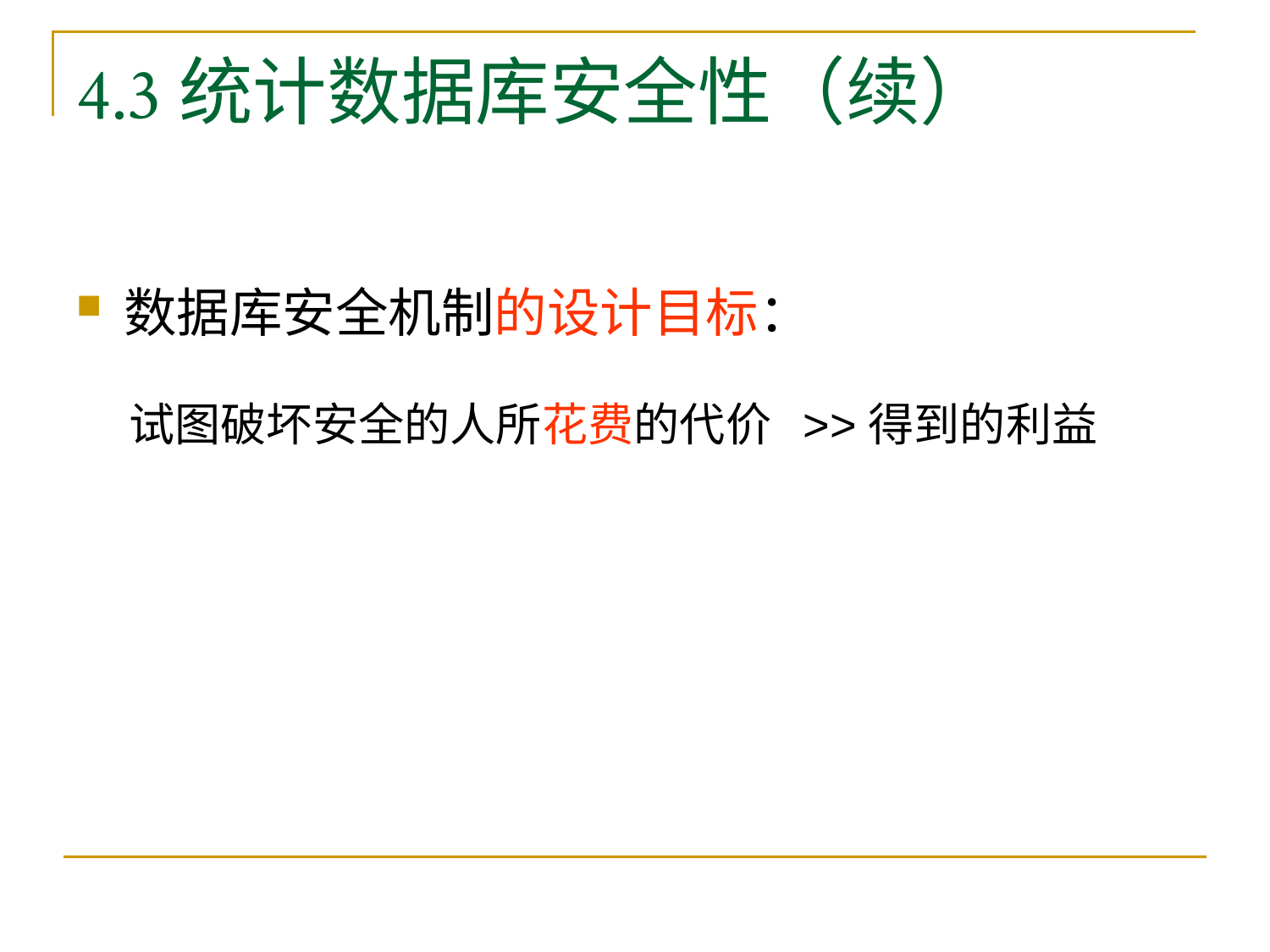

# 4.3统计数据库安全性（续）
数据库安全机制的设计目标：
    试图破坏安全的人所花费的代价  >>得到的利益